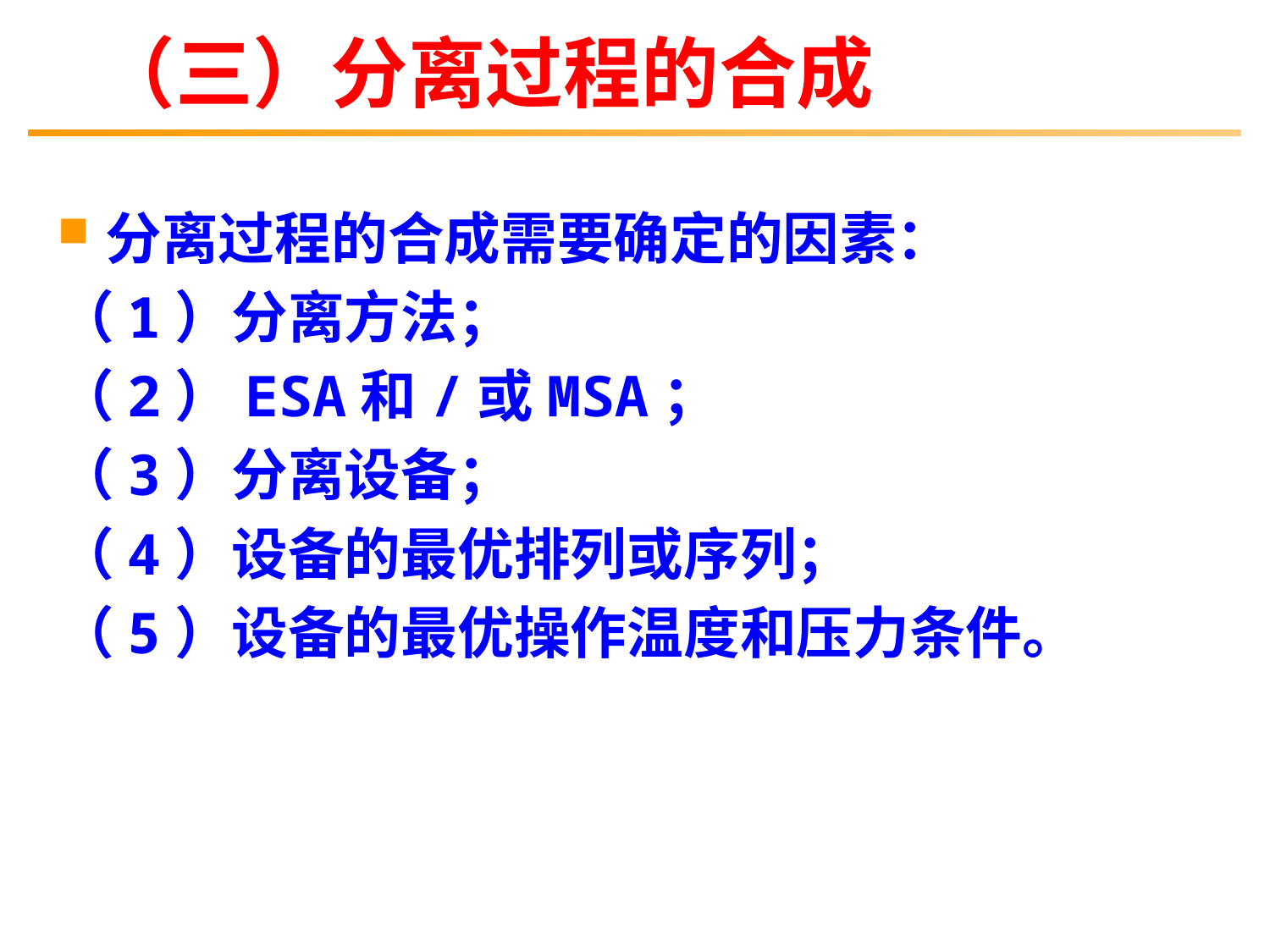

# （三）分离过程的合成
分离过程的合成需要确定的因素：
（1）分离方法；
（2）ESA和/或MSA；
（3）分离设备；
（4）设备的最优排列或序列；
（5）设备的最优操作温度和压力条件。